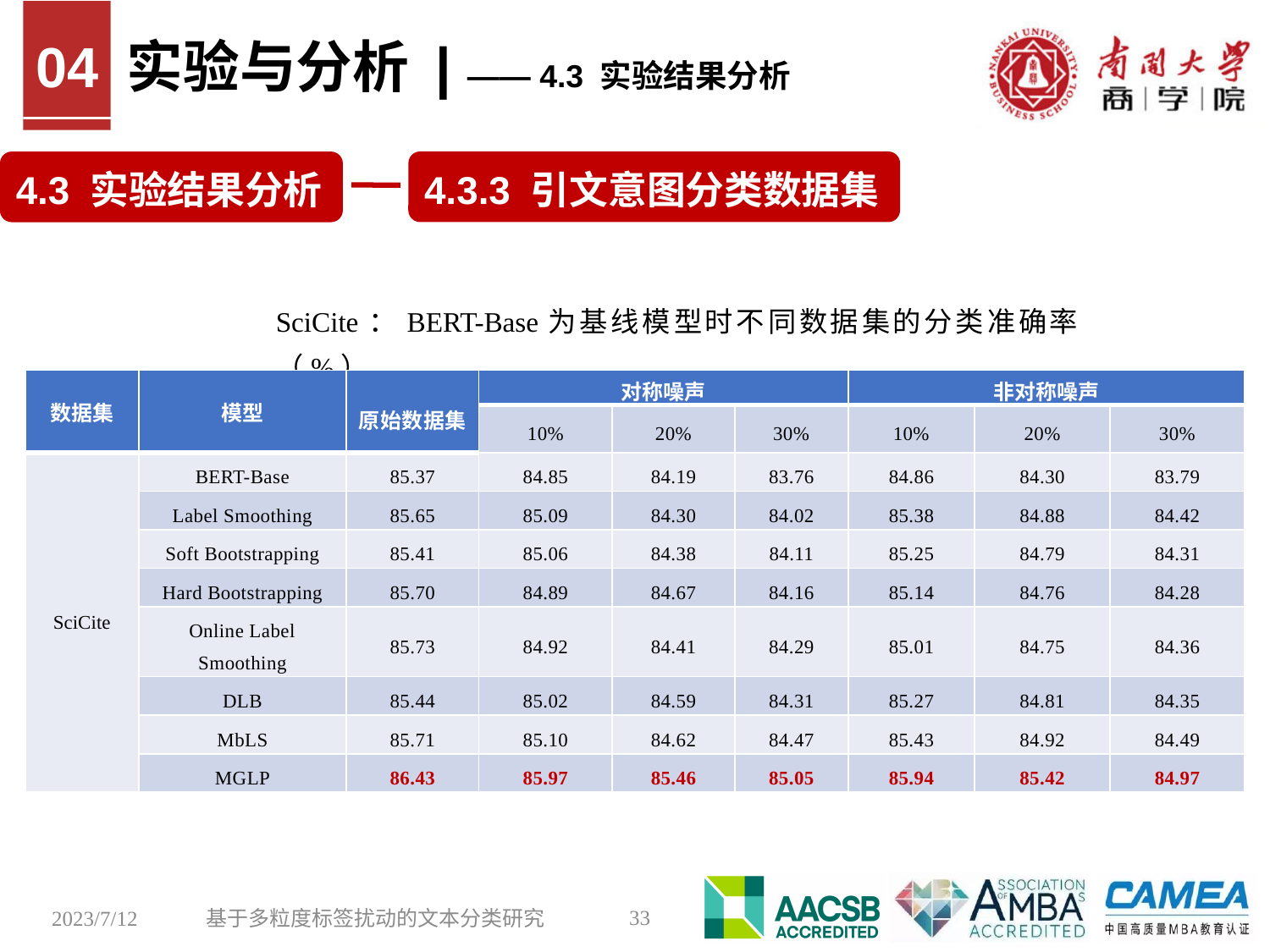

实验与分析 | —— 4.3 实验结果分析
04
4.3.3 引文意图分类数据集
4.3 实验结果分析
SciCite：BERT-Base为基线模型时不同数据集的分类准确率（%）
| 数据集 | 模型 | 原始数据集 | 对称噪声 |  |  | 非对称噪声 |  |  |
| --- | --- | --- | --- | --- | --- | --- | --- | --- |
|  |  | 原始数据集 | 10% | 20% | 30% | 10% | 20% | 30% |
| SciCite | BERT-Base | 85.37 | 84.85 | 84.19 | 83.76 | 84.86 | 84.30 | 83.79 |
|  | Label Smoothing | 85.65 | 85.09 | 84.30 | 84.02 | 85.38 | 84.88 | 84.42 |
|  | Soft Bootstrapping | 85.41 | 85.06 | 84.38 | 84.11 | 85.25 | 84.79 | 84.31 |
|  | Hard Bootstrapping | 85.70 | 84.89 | 84.67 | 84.16 | 85.14 | 84.76 | 84.28 |
|  | Online Label Smoothing | 85.73 | 84.92 | 84.41 | 84.29 | 85.01 | 84.75 | 84.36 |
|  | DLB | 85.44 | 85.02 | 84.59 | 84.31 | 85.27 | 84.81 | 84.35 |
|  | MbLS | 85.71 | 85.10 | 84.62 | 84.47 | 85.43 | 84.92 | 84.49 |
|  | MGLP | 86.43 | 85.97 | 85.46 | 85.05 | 85.94 | 85.42 | 84.97 |
33
2023/7/12
基于多粒度标签扰动的文本分类研究